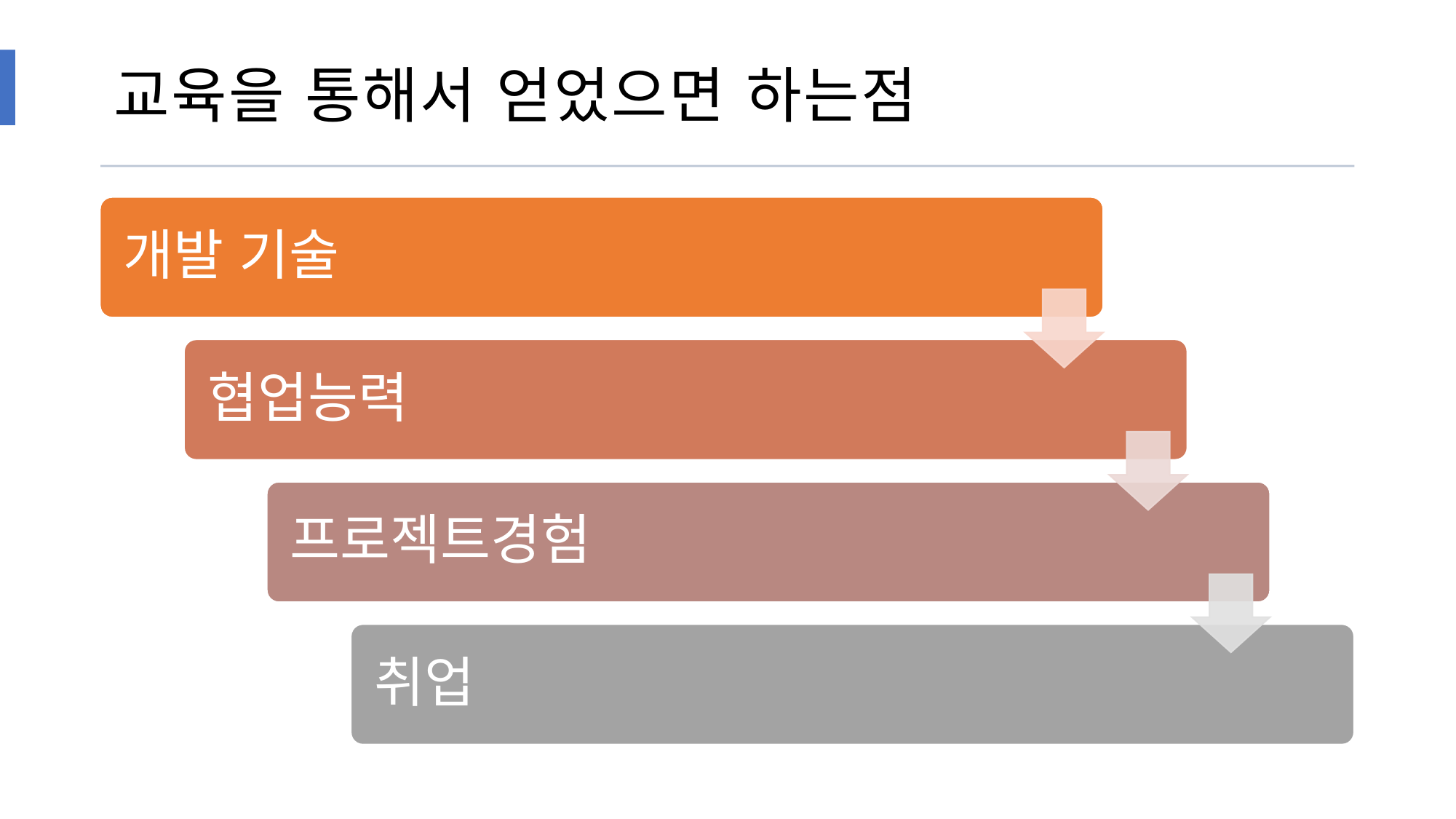

# 교육을 통해서 얻었으면 하는점

개발 기술
협업능력
프로젝트경험
취업